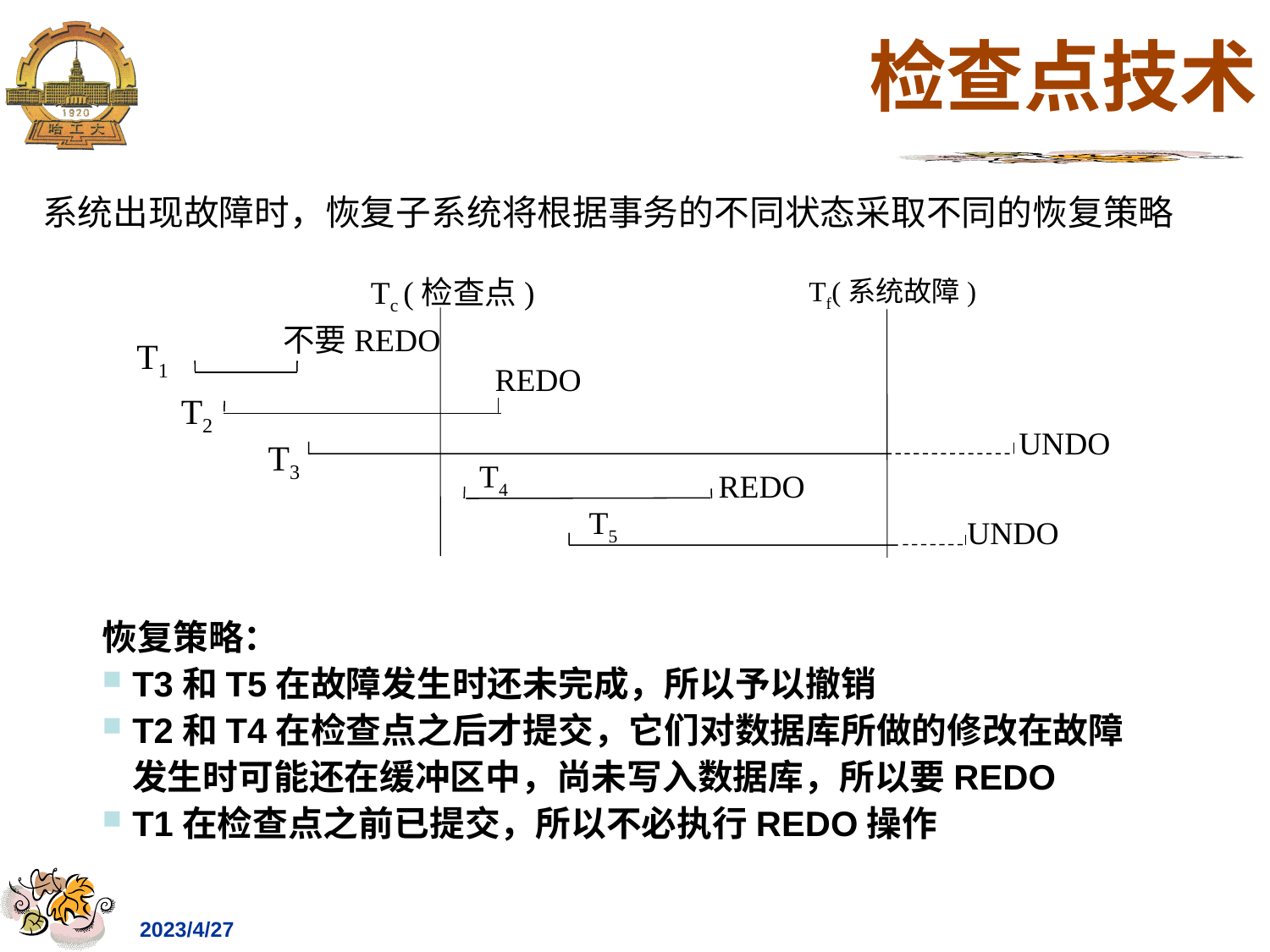

# 检查点技术
系统出现故障时，恢复子系统将根据事务的不同状态采取不同的恢复策略
Tc (检查点)
Tf(系统故障)

不要REDO
T1
 REDO

T2

UNDO
T3

T4

 REDO

T5

UNDO

恢复策略：
T3和T5在故障发生时还未完成，所以予以撤销
T2和T4在检查点之后才提交，它们对数据库所做的修改在故障发生时可能还在缓冲区中，尚未写入数据库，所以要REDO
T1在检查点之前已提交，所以不必执行REDO操作
2023/4/27